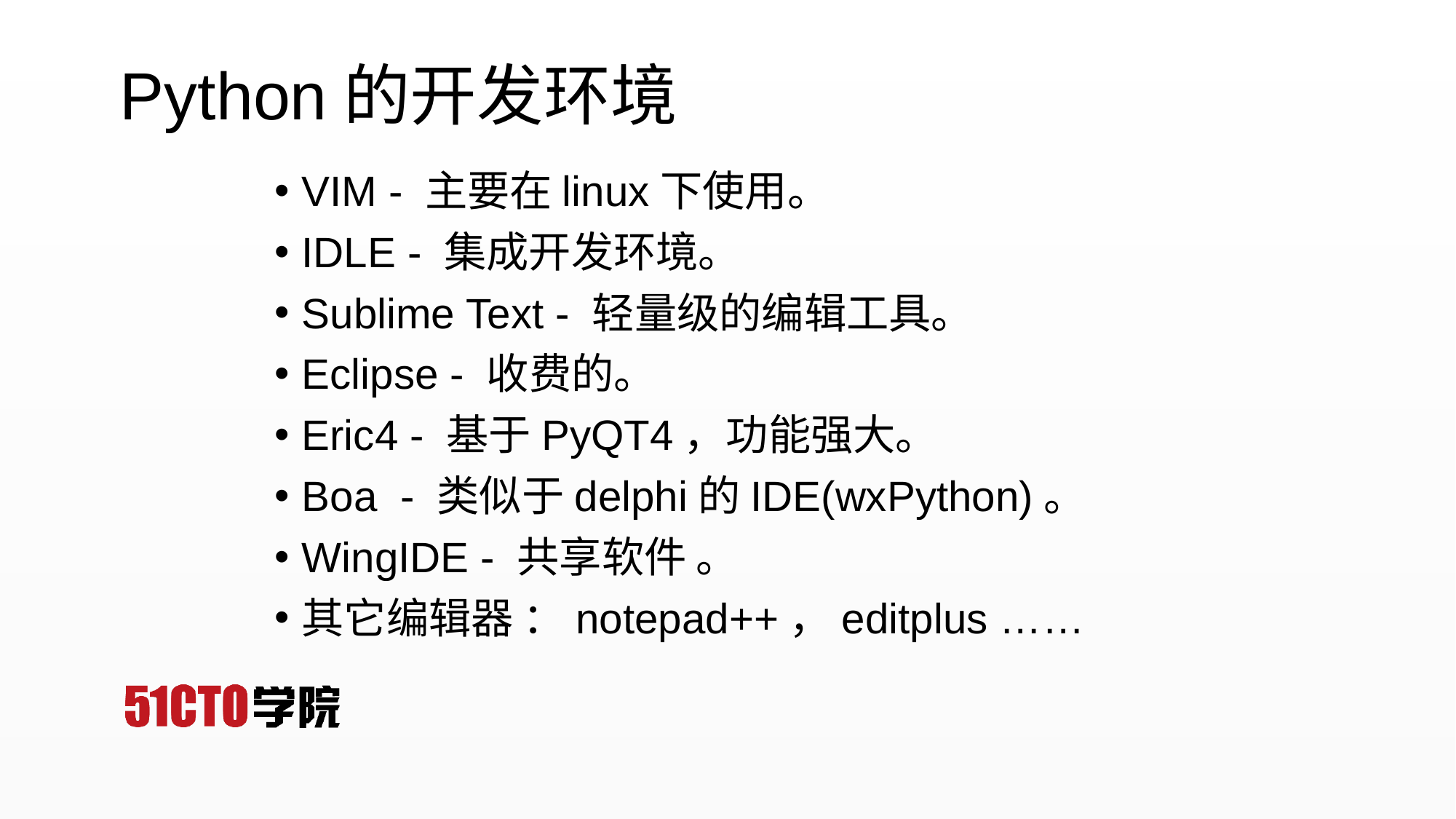

# Python的开发环境
VIM - 主要在linux下使用。
IDLE - 集成开发环境。
Sublime Text - 轻量级的编辑工具。
Eclipse - 收费的。
Eric4 - 基于PyQT4，功能强大。
Boa  - 类似于delphi的IDE(wxPython)。
WingIDE - 共享软件 。
其它编辑器 ：notepad++，editplus ……